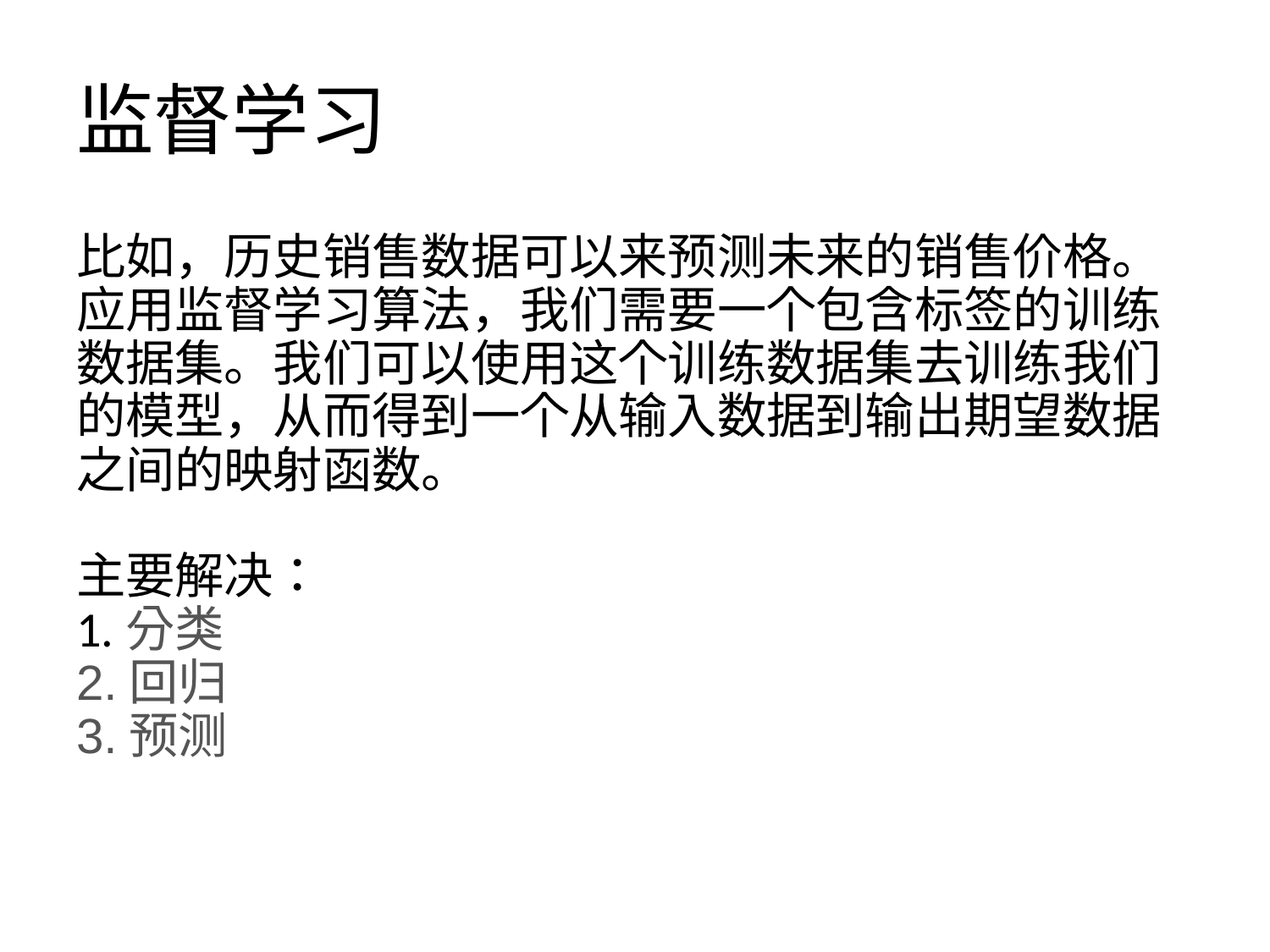

# 监督学习
比如，历史销售数据可以来预测未来的销售价格。应用监督学习算法，我们需要一个包含标签的训练数据集。我们可以使用这个训练数据集去训练我们的模型，从而得到一个从输入数据到输出期望数据之间的映射函数。

主要解决：
1.分类
2.回归
3.预测